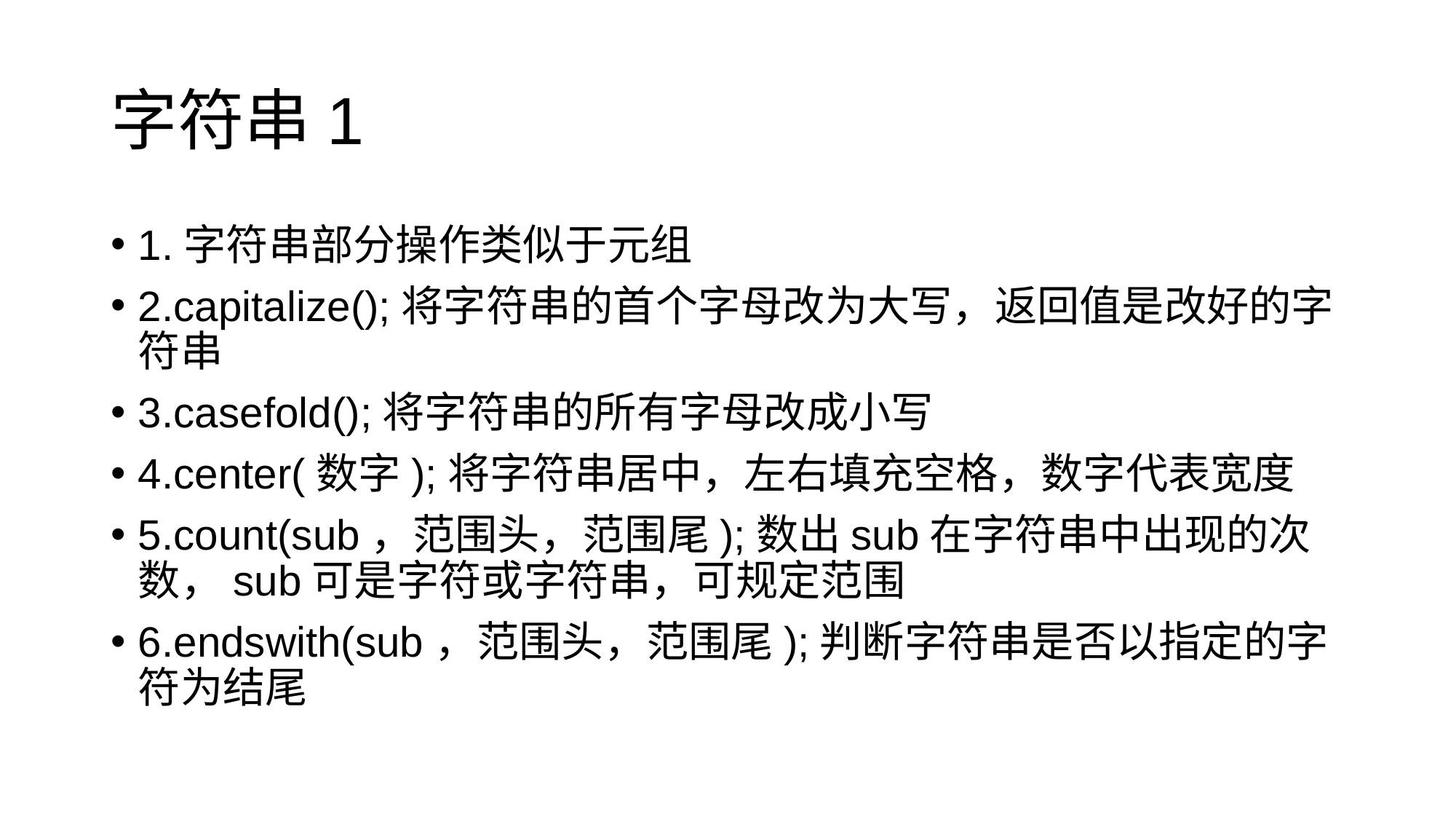

# 字符串1
1.字符串部分操作类似于元组
2.capitalize();将字符串的首个字母改为大写，返回值是改好的字符串
3.casefold();将字符串的所有字母改成小写
4.center(数字);将字符串居中，左右填充空格，数字代表宽度
5.count(sub，范围头，范围尾);数出sub在字符串中出现的次数，sub可是字符或字符串，可规定范围
6.endswith(sub，范围头，范围尾);判断字符串是否以指定的字符为结尾